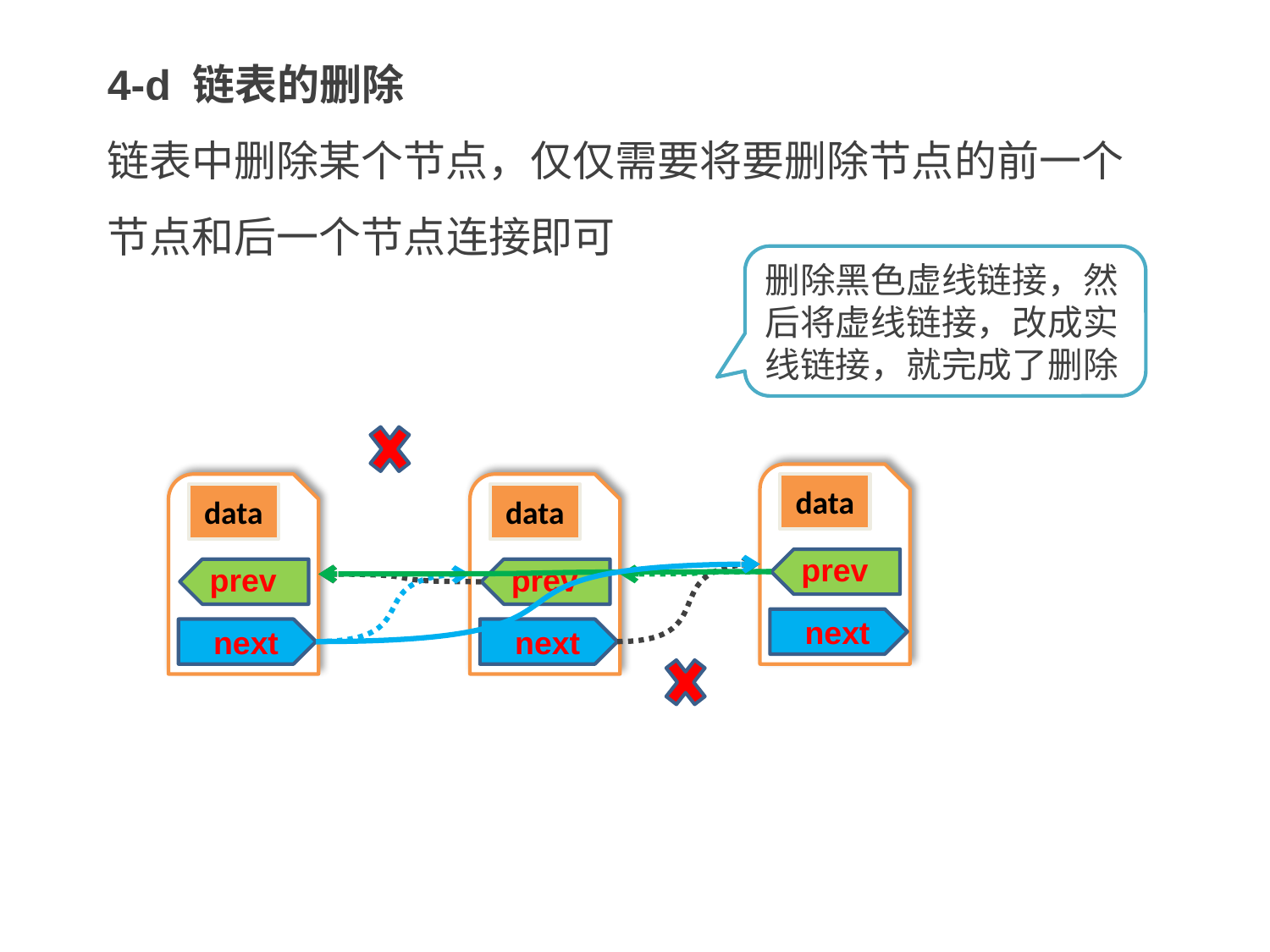

4-d 链表的删除
链表中删除某个节点，仅仅需要将要删除节点的前一个节点和后一个节点连接即可
删除黑色虚线链接，然后将虚线链接，改成实线链接，就完成了删除

data
prev

 next

data
prev

 next

data
prev

 next